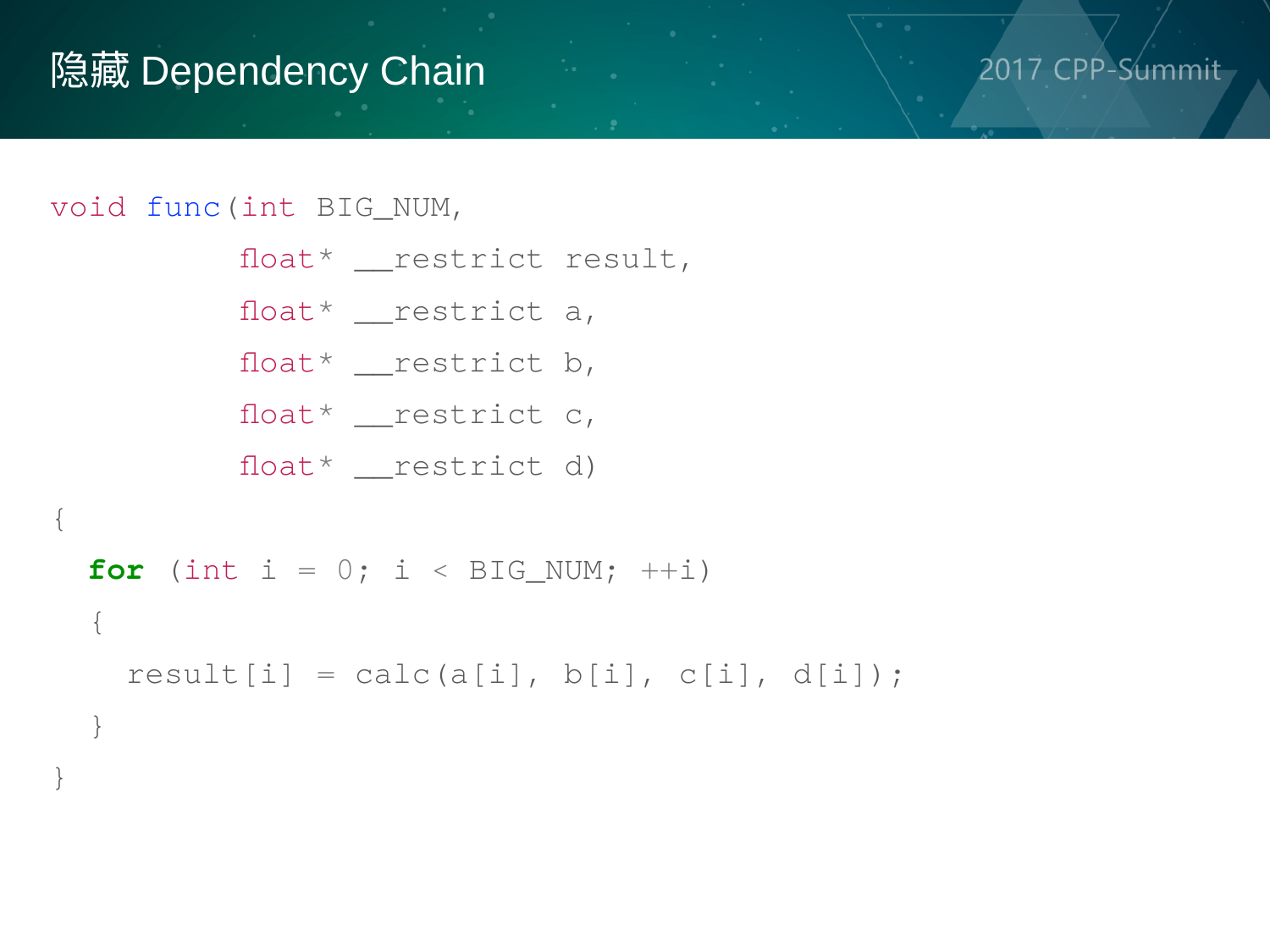

隐藏Dependency Chain
void func(int BIG_NUM,
          float* __restrict result,
          float* __restrict a,
          float* __restrict b,
          float* __restrict c,
          float* __restrict d)
{
  for (int i = 0; i < BIG_NUM; ++i)
  {
    result[i] = calc(a[i], b[i], c[i], d[i]);
  }
}